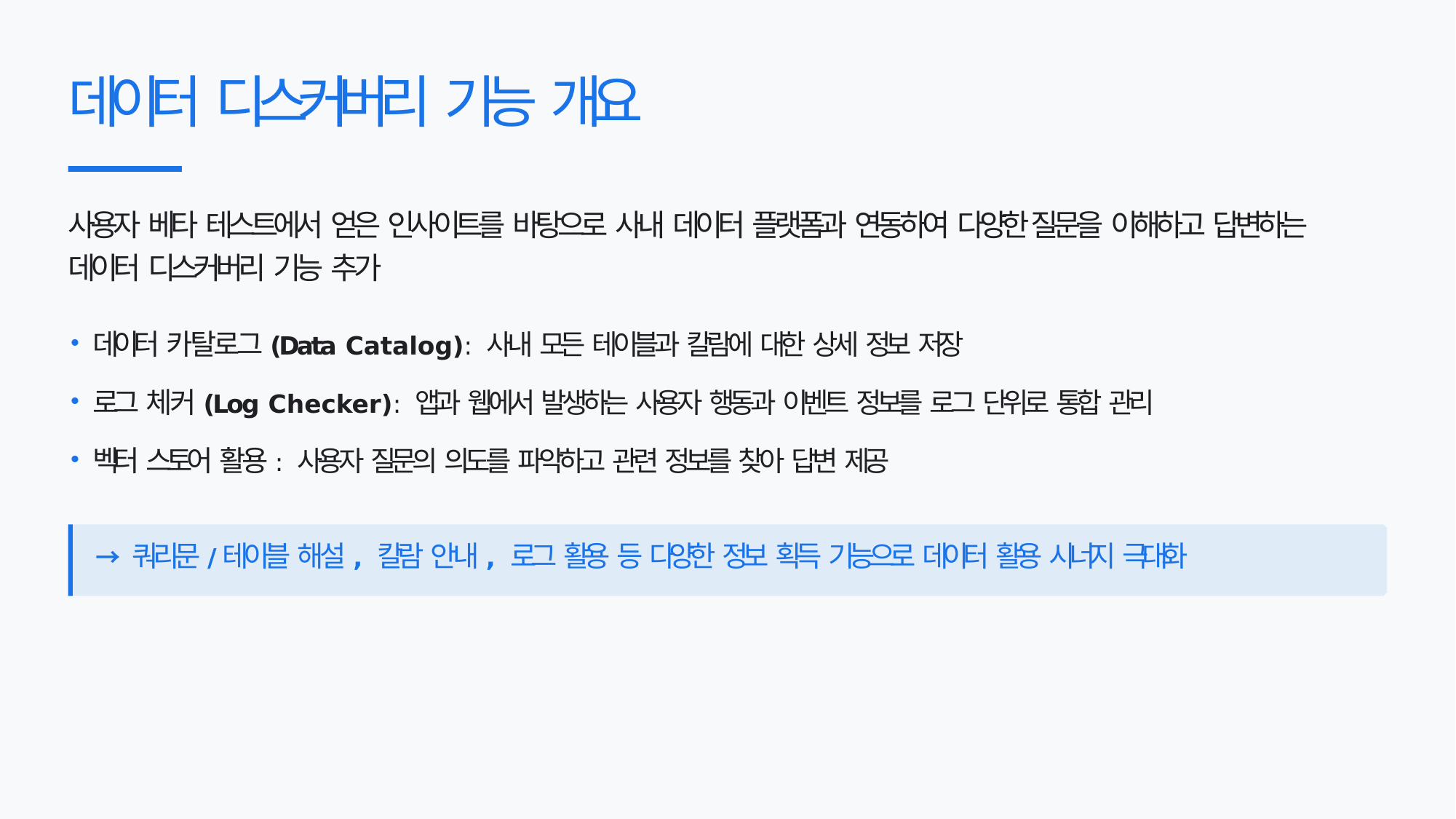

# 데이터 디스커버리 기능 개요

사용자 베타 테스트에서 얻은 인사이트를 바탕으로 사내 데이터 플랫폼과 연동하여 다양한 질문을 이해하고 답변하는 데이터 디스커버리 기능 추가

데이터 카탈로그(Data Catalog): 사내 모든 테이블과 칼람에 대한 상세 정보 저장
로그 체커(Log Checker): 앱과 웹에서 발생하는 사용자 행동과 이벤트 정보를 로그 단위로 통합 관리
벡터 스토어 활용: 사용자 질문의 의도를 파악하고 관련 정보를 찾아 답변 제공

→ 쿼리문/테이블 해설, 칼람 안내, 로그 활용 등 다양한 정보 획득 기능으로 데이터 활용 시너지 극대화